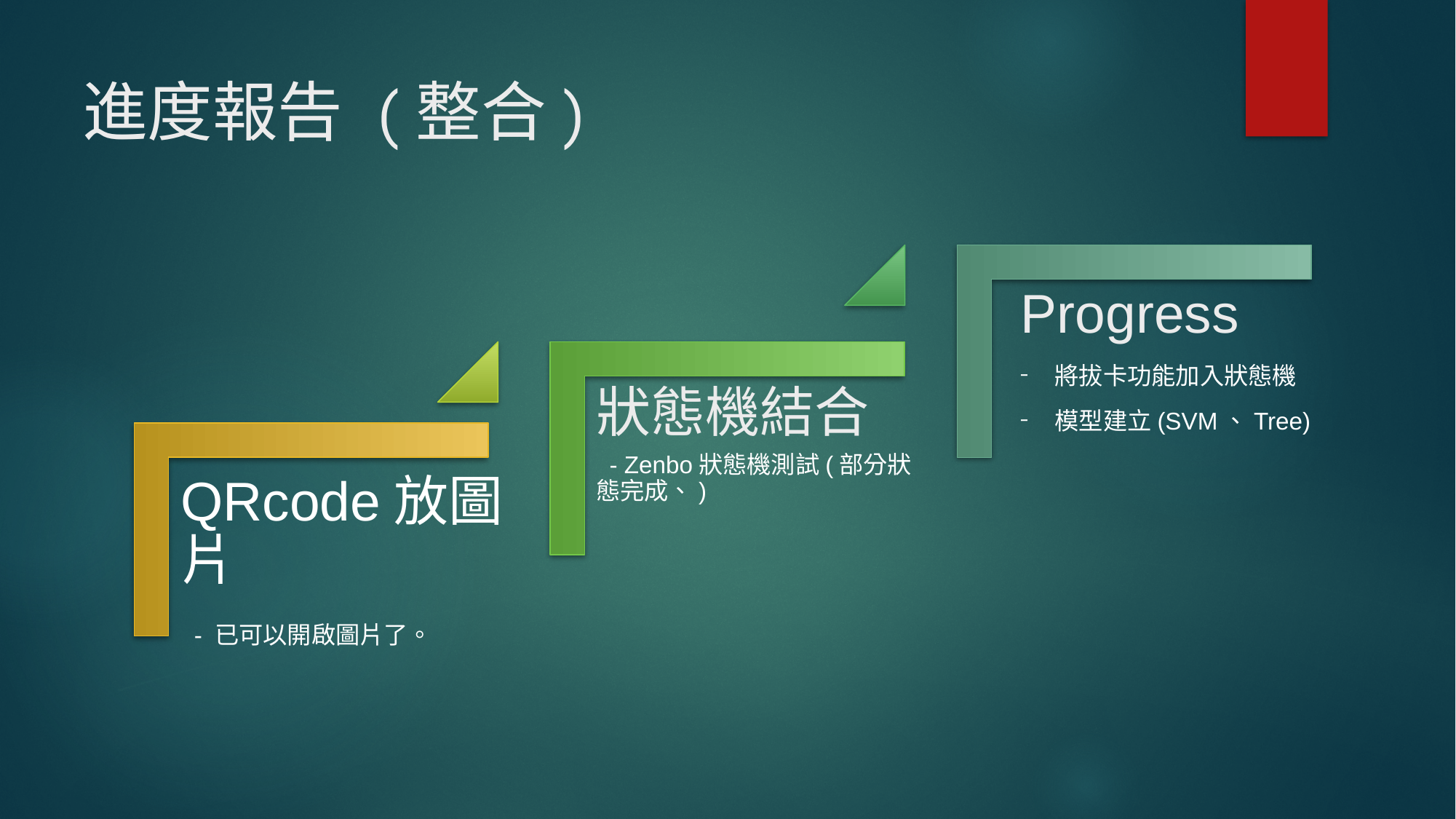

# 進度報告 (整合)

Progress
將拔卡功能加入狀態機
模型建立(SVM、Tree)

QRcode放圖片

- 已可以開啟圖片了。

狀態機結合
  - Zenbo狀態機測試(部分狀態完成、)